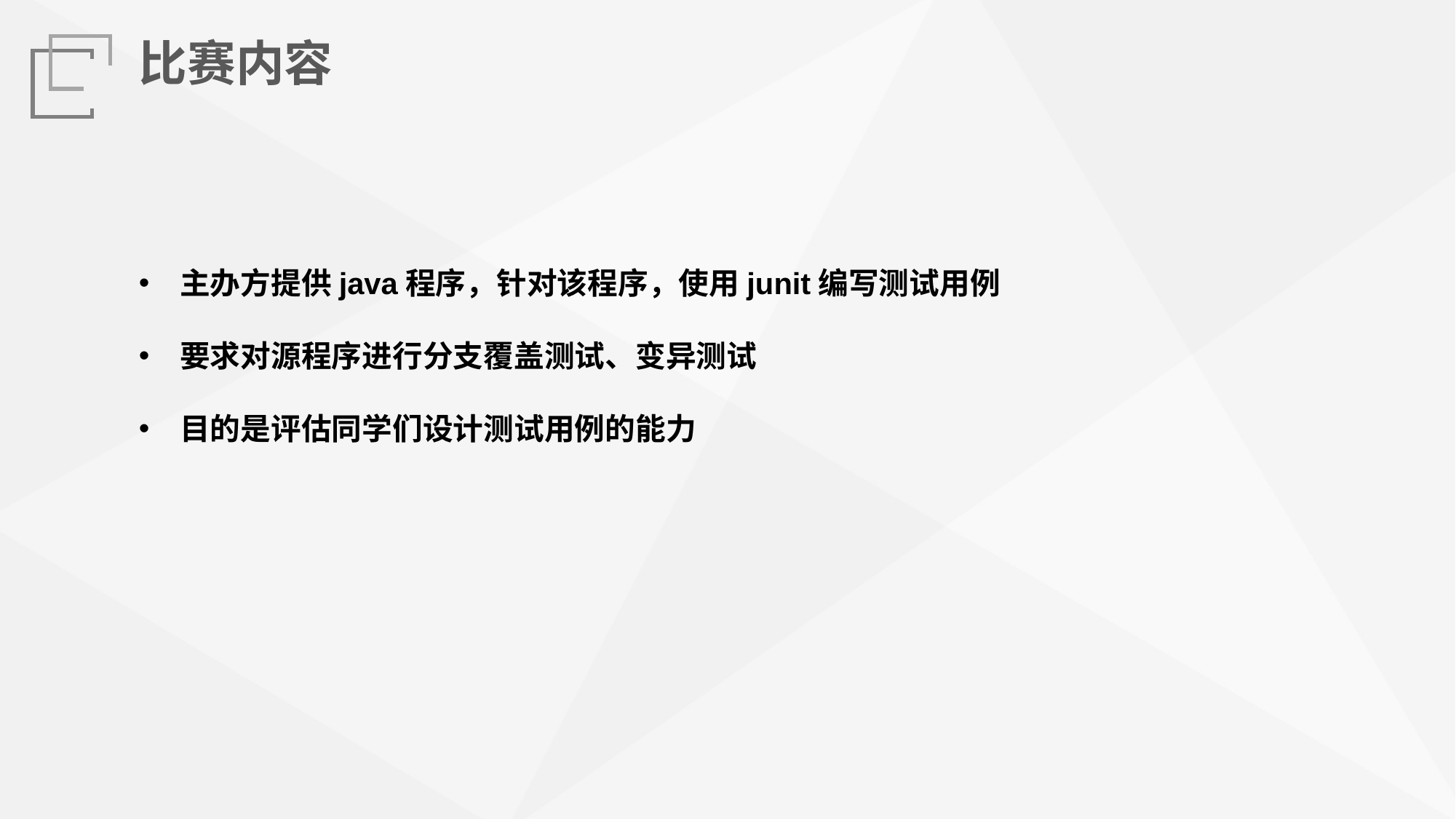

比赛内容

主办方提供java程序，针对该程序，使用junit编写测试用例
要求对源程序进行分支覆盖测试、变异测试
目的是评估同学们设计测试用例的能力